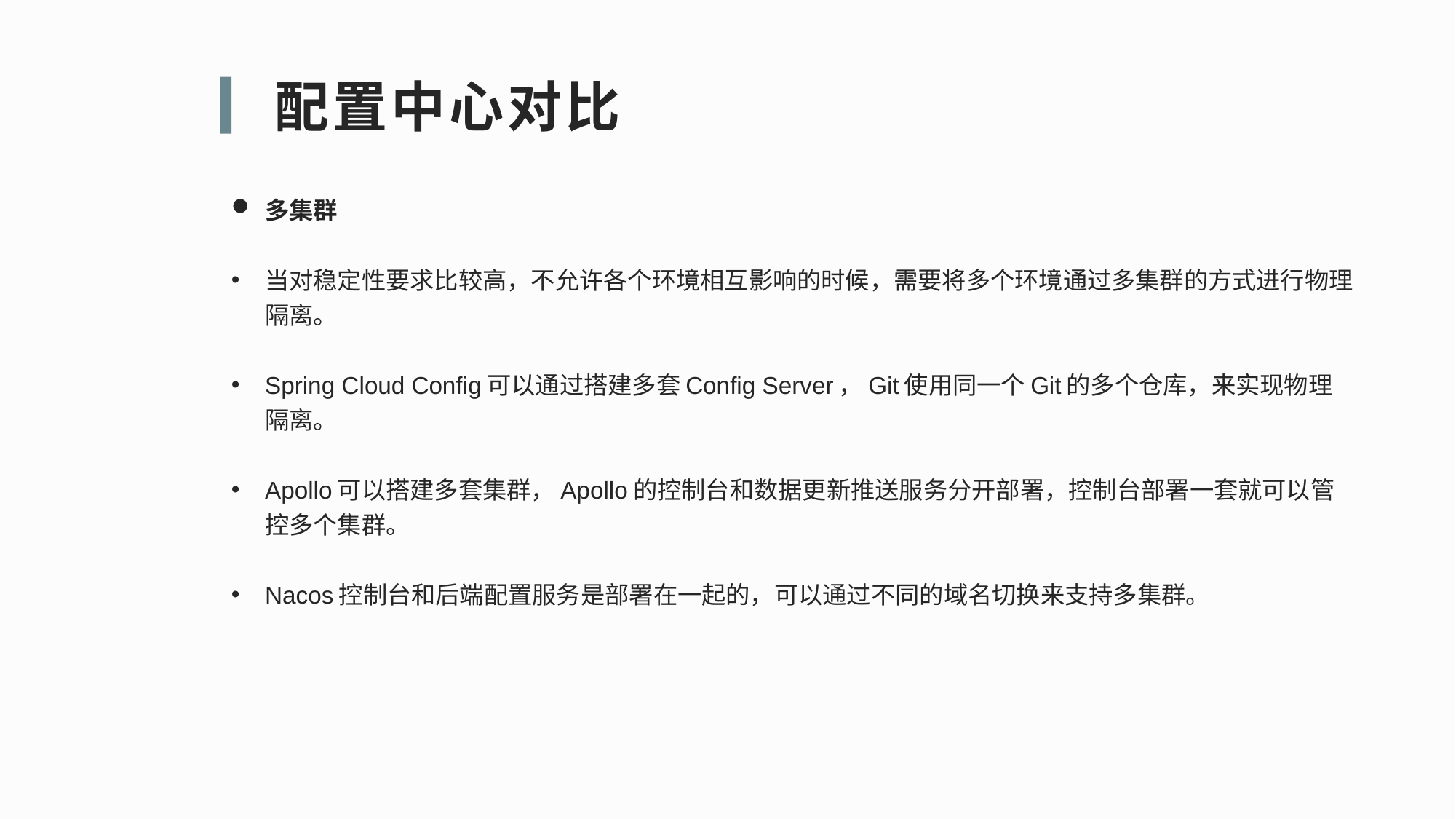

配置中心对比

多集群

当对稳定性要求比较高，不允许各个环境相互影响的时候，需要将多个环境通过多集群的方式进行物理隔离。

Spring Cloud Config可以通过搭建多套Config Server，Git使用同一个Git的多个仓库，来实现物理隔离。

Apollo可以搭建多套集群，Apollo的控制台和数据更新推送服务分开部署，控制台部署一套就可以管控多个集群。

Nacos控制台和后端配置服务是部署在一起的，可以通过不同的域名切换来支持多集群。